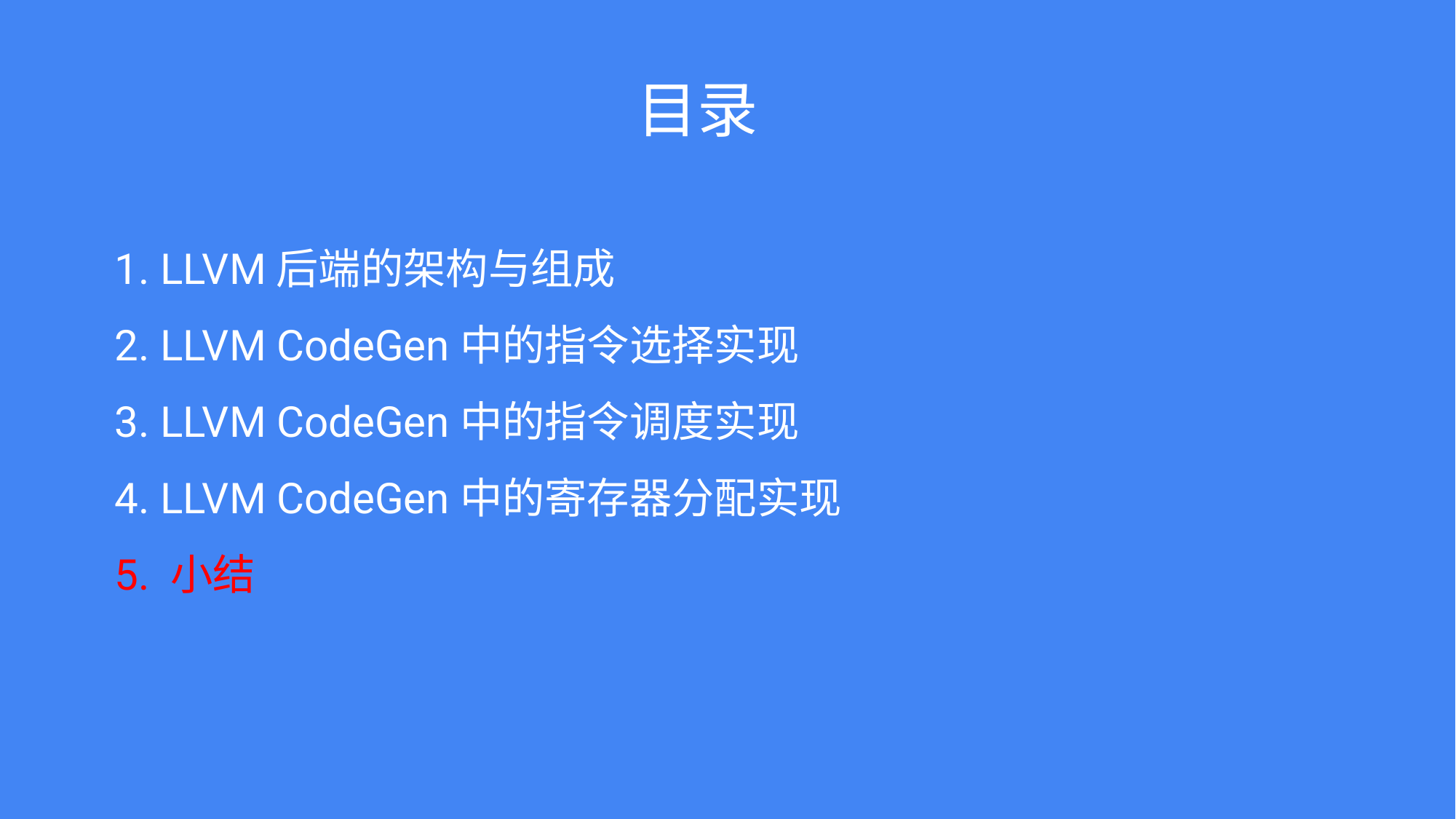

目录
# 1. LLVM后端的架构与组成 2. LLVM CodeGen中的指令选择实现 3. LLVM CodeGen中的指令调度实现 4. LLVM CodeGen中的寄存器分配实现 5. 小结